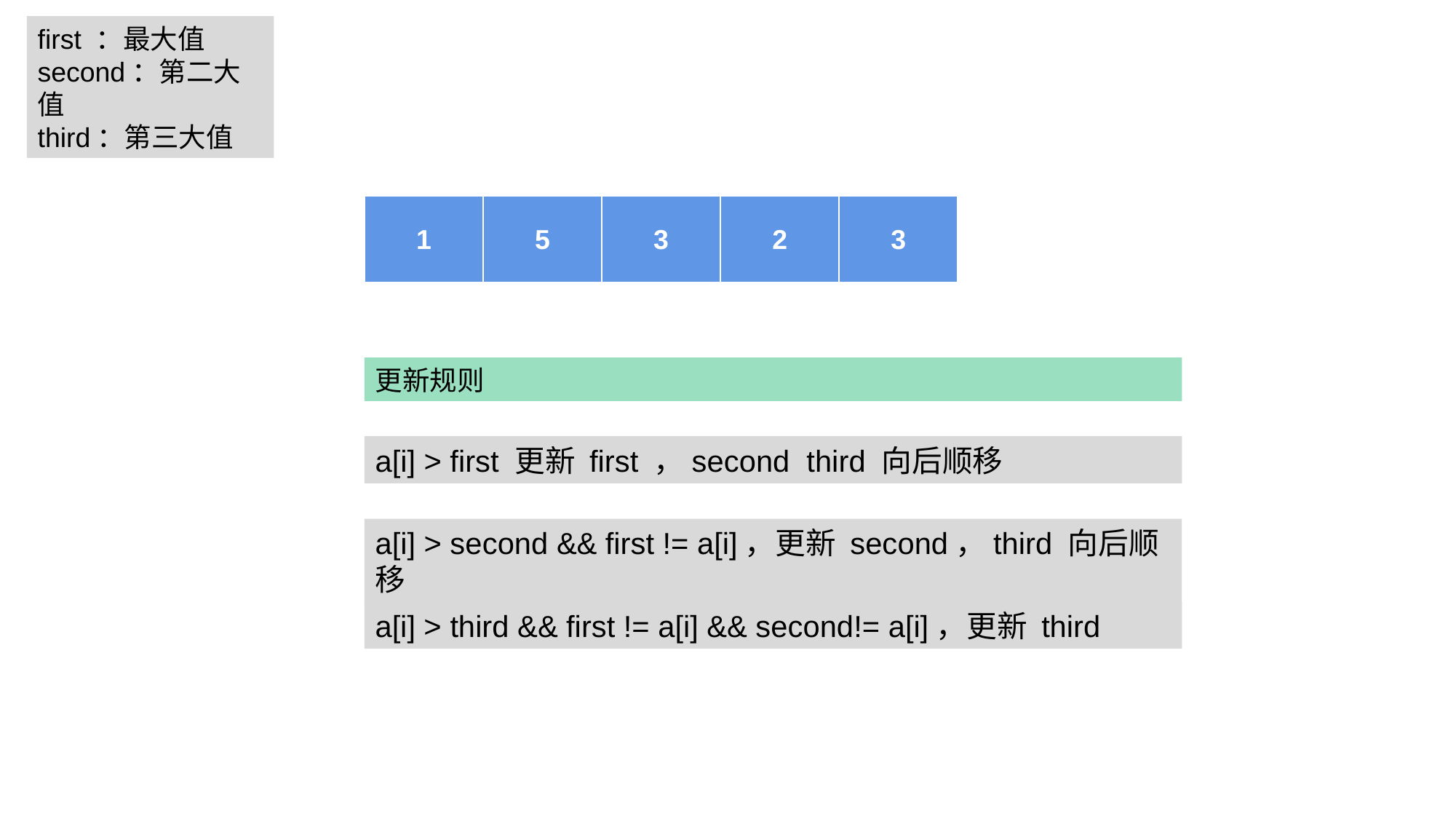

first ：最大值
second：第二大值
third：第三大值
| 1 |
| --- |
| 5 |
| --- |
| 3 |
| --- |
| 2 |
| --- |
| 3 |
| --- |
更新规则
a[i] > first 更新 first ，second  third 向后顺移
a[i] > second && first != a[i]，更新 second，third 向后顺移
a[i] > third && first != a[i] && second!= a[i]，更新 third